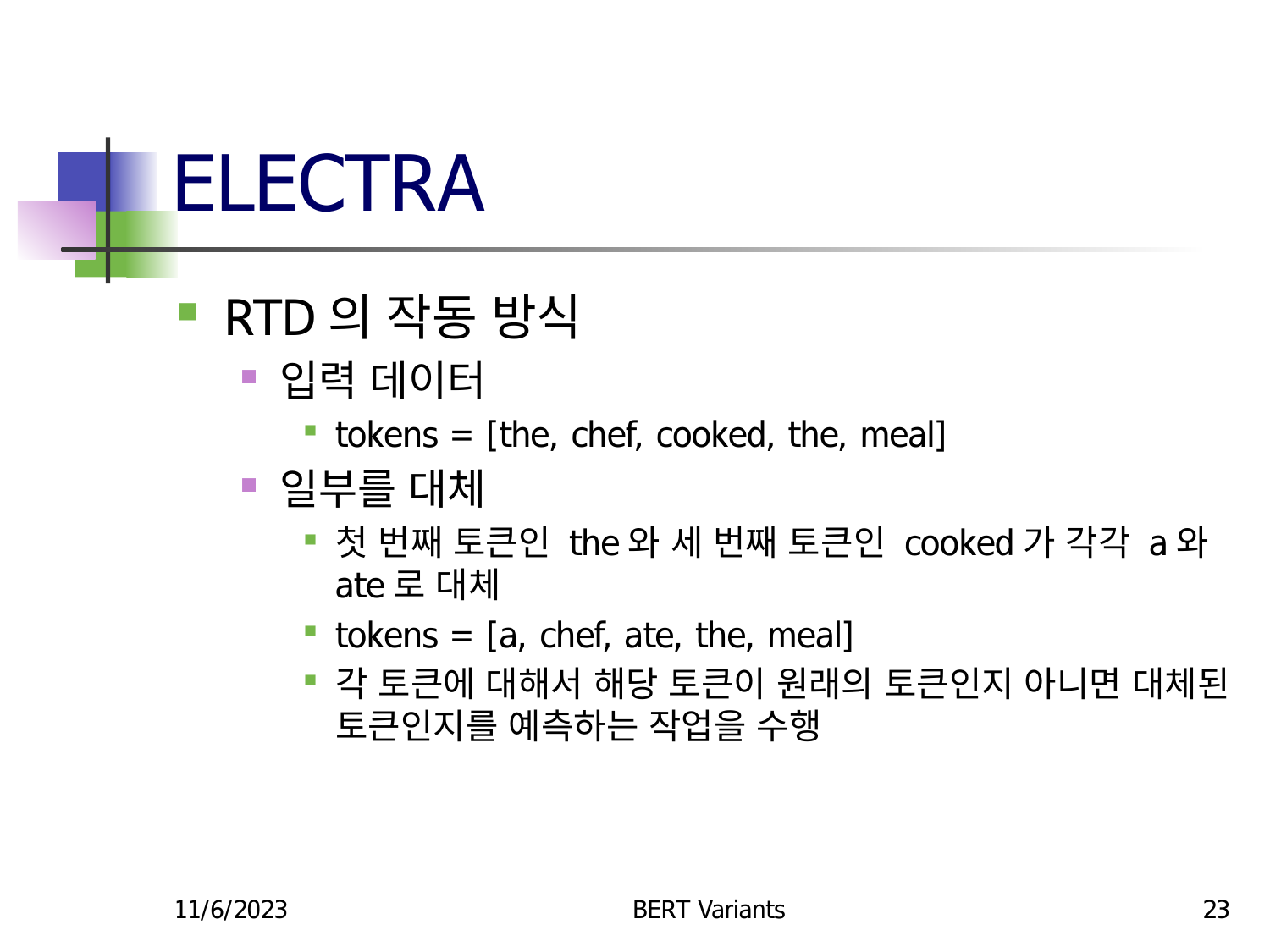

# ELECTRA
RTD의 작동 방식
입력 데이터
tokens = [the, chef, cooked, the, meal]
일부를 대체
첫 번째 토큰인 the와 세 번째 토큰인 cooked가 각각 a와 ate로 대체
tokens = [a, chef, ate, the, meal]
각 토큰에 대해서 해당 토큰이 원래의 토큰인지 아니면 대체된 토큰인지를 예측하는 작업을 수행
11/6/2023
BERT Variants
23